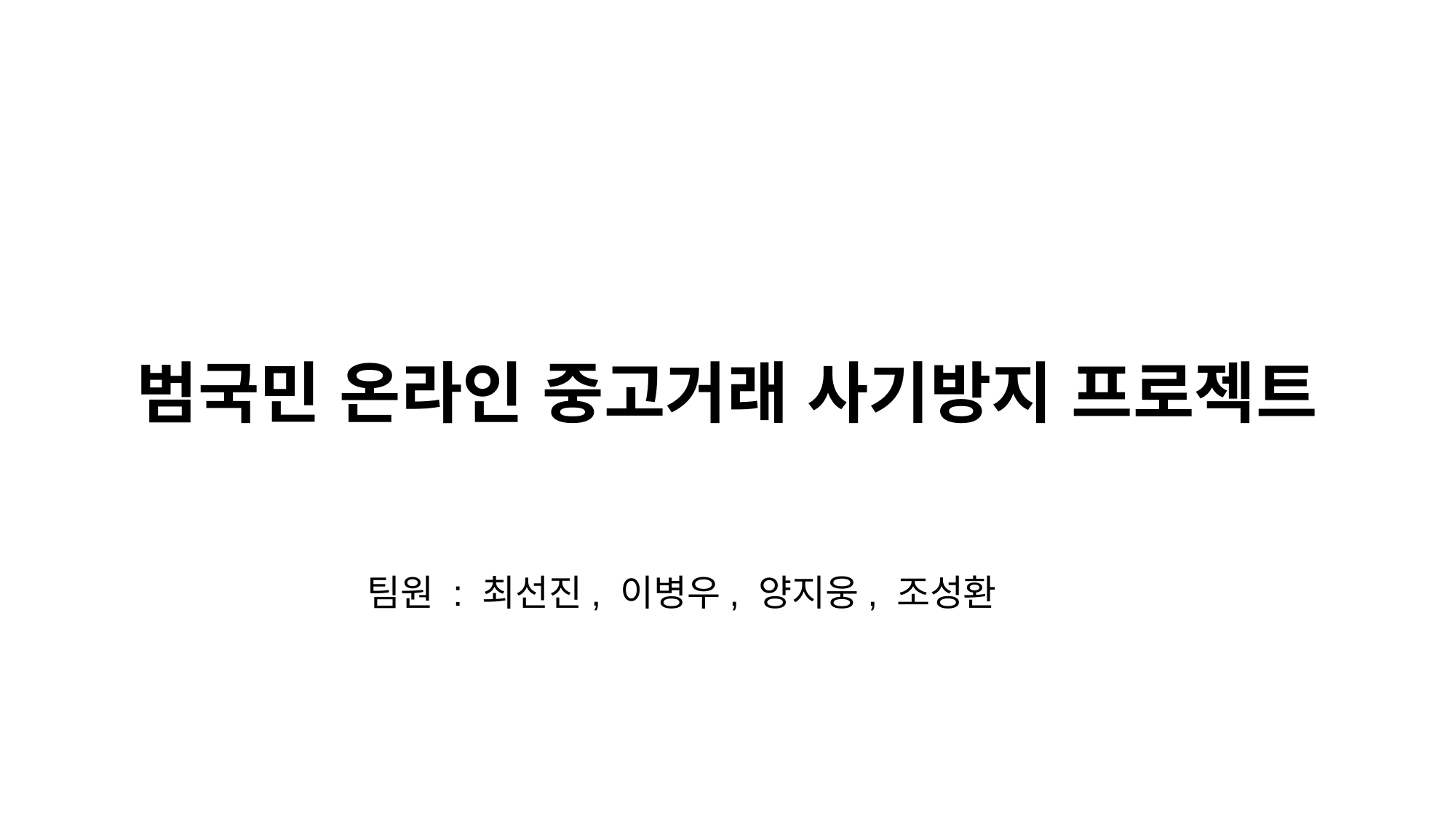

# 범국민 온라인 중고거래 사기방지 프로젝트
팀원 : 최선진, 이병우, 양지웅, 조성환